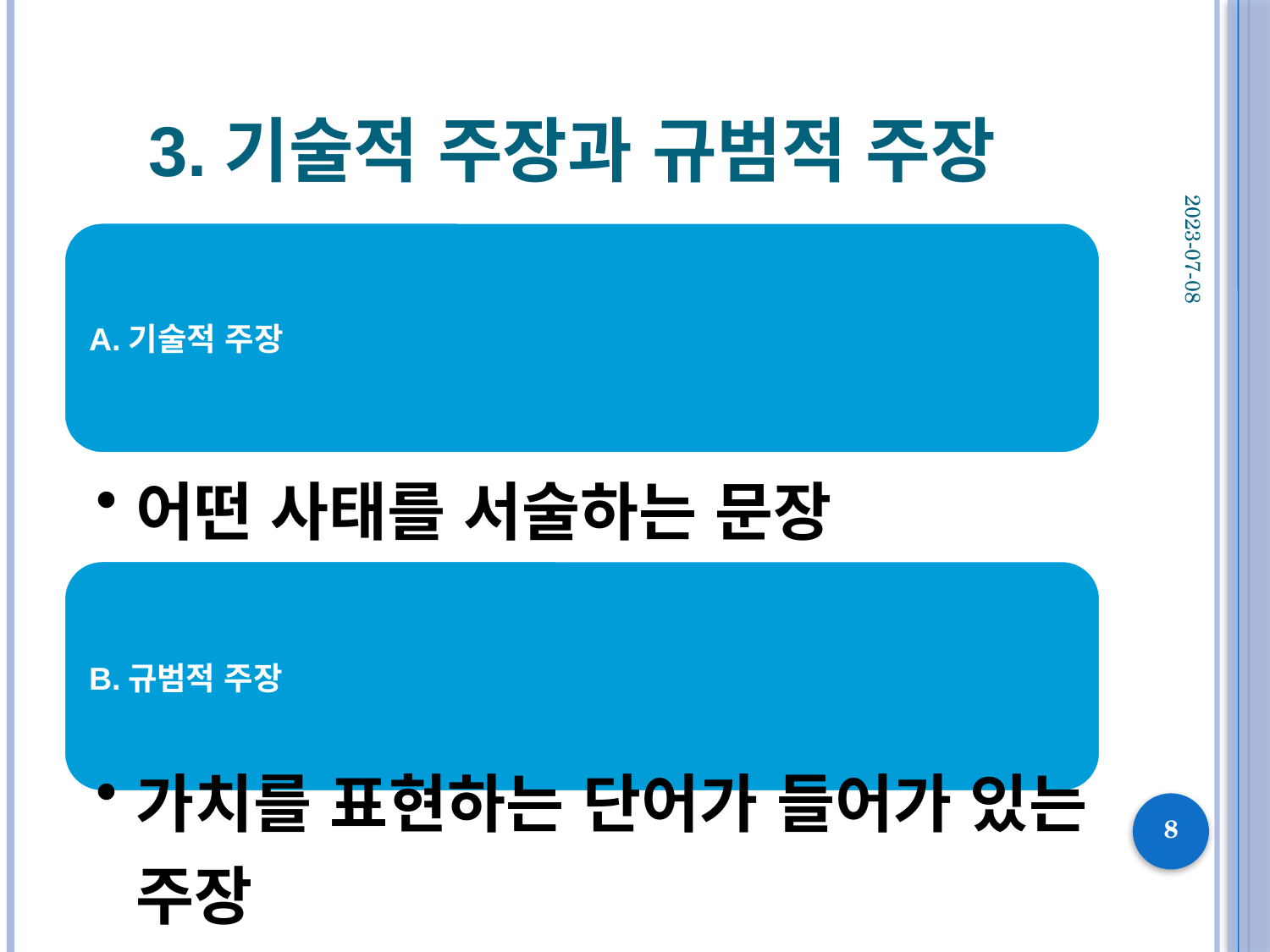

# 3.기술적 주장과 규범적 주장
2023-07-08
A.기술적 주장
어떤 사태를 서술하는 문장
B.규범적 주장
가치를 표현하는 단어가 들어가 있는 주장
8